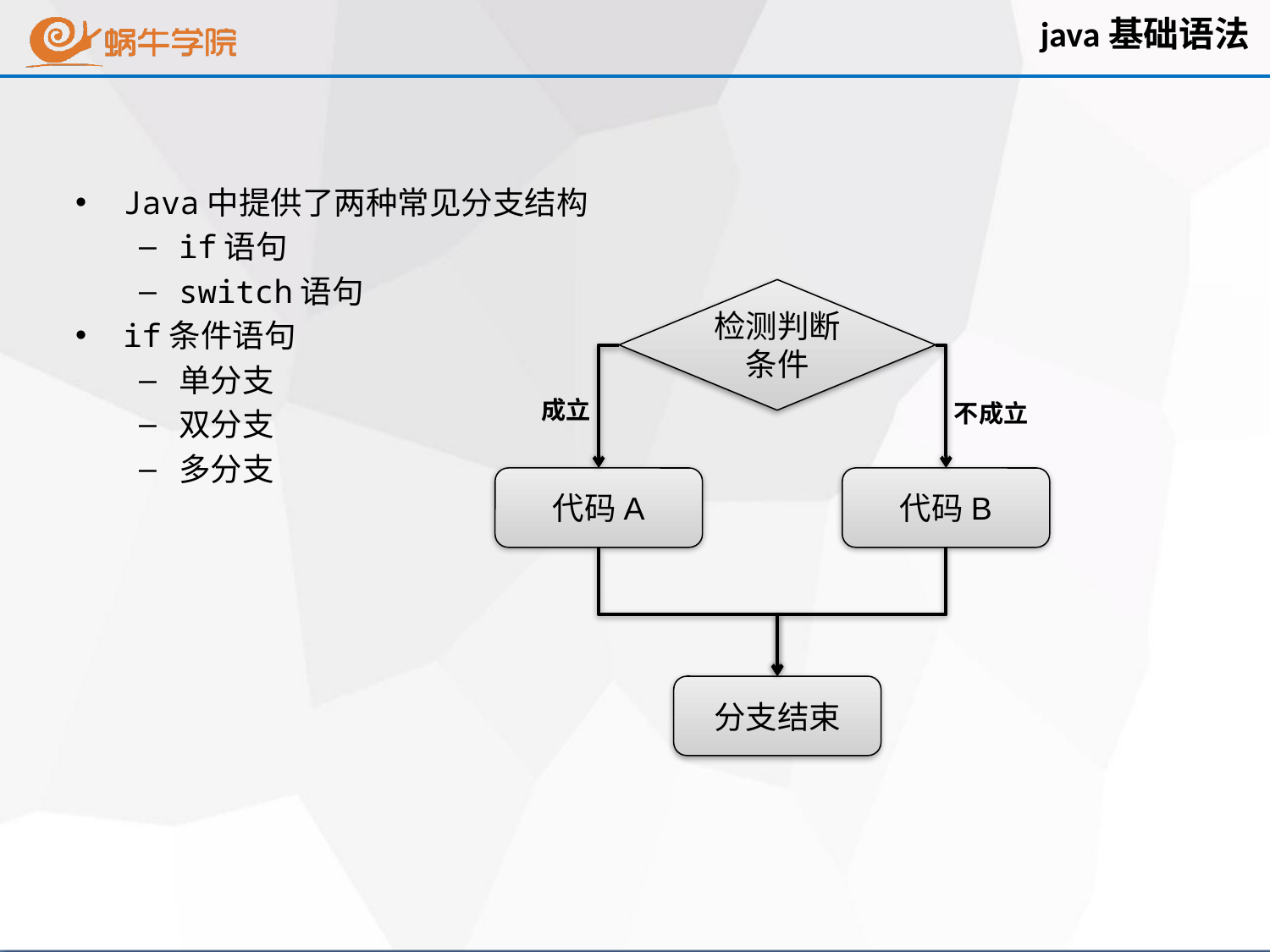

java基础语法

Java中提供了两种常见分支结构
if语句
switch语句
if条件语句
单分支
双分支
多分支
检测判断条件
成立
不成立
代码A
代码B
分支结束